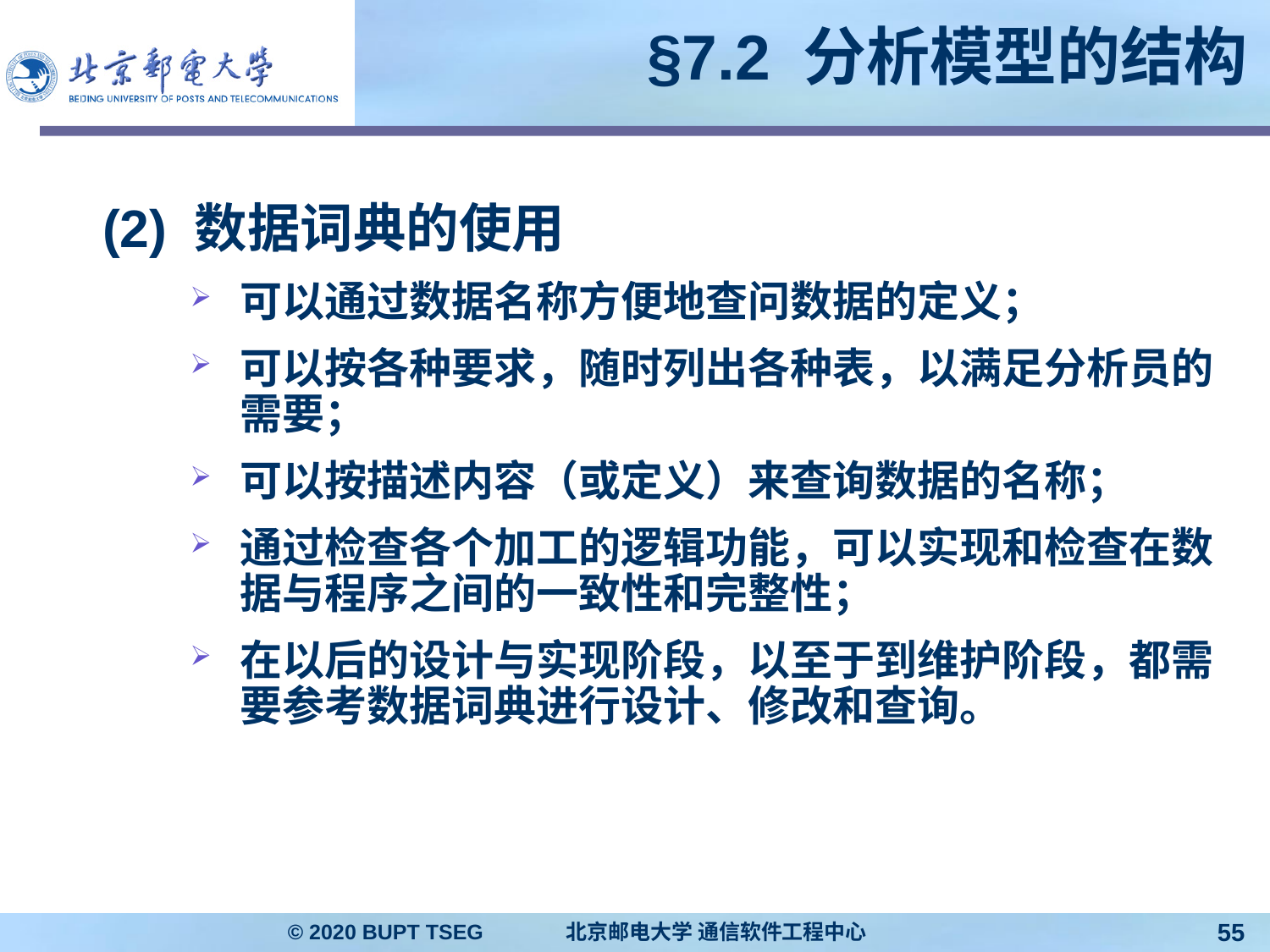

# §7.2 分析模型的结构
(2) 数据词典的使用
可以通过数据名称方便地查问数据的定义；
可以按各种要求，随时列出各种表，以满足分析员的需要；
可以按描述内容（或定义）来查询数据的名称；
通过检查各个加工的逻辑功能，可以实现和检查在数据与程序之间的一致性和完整性；
在以后的设计与实现阶段，以至于到维护阶段，都需要参考数据词典进行设计、修改和查询。
© 2020 BUPT TSEG             北京邮电大学 通信软件工程中心